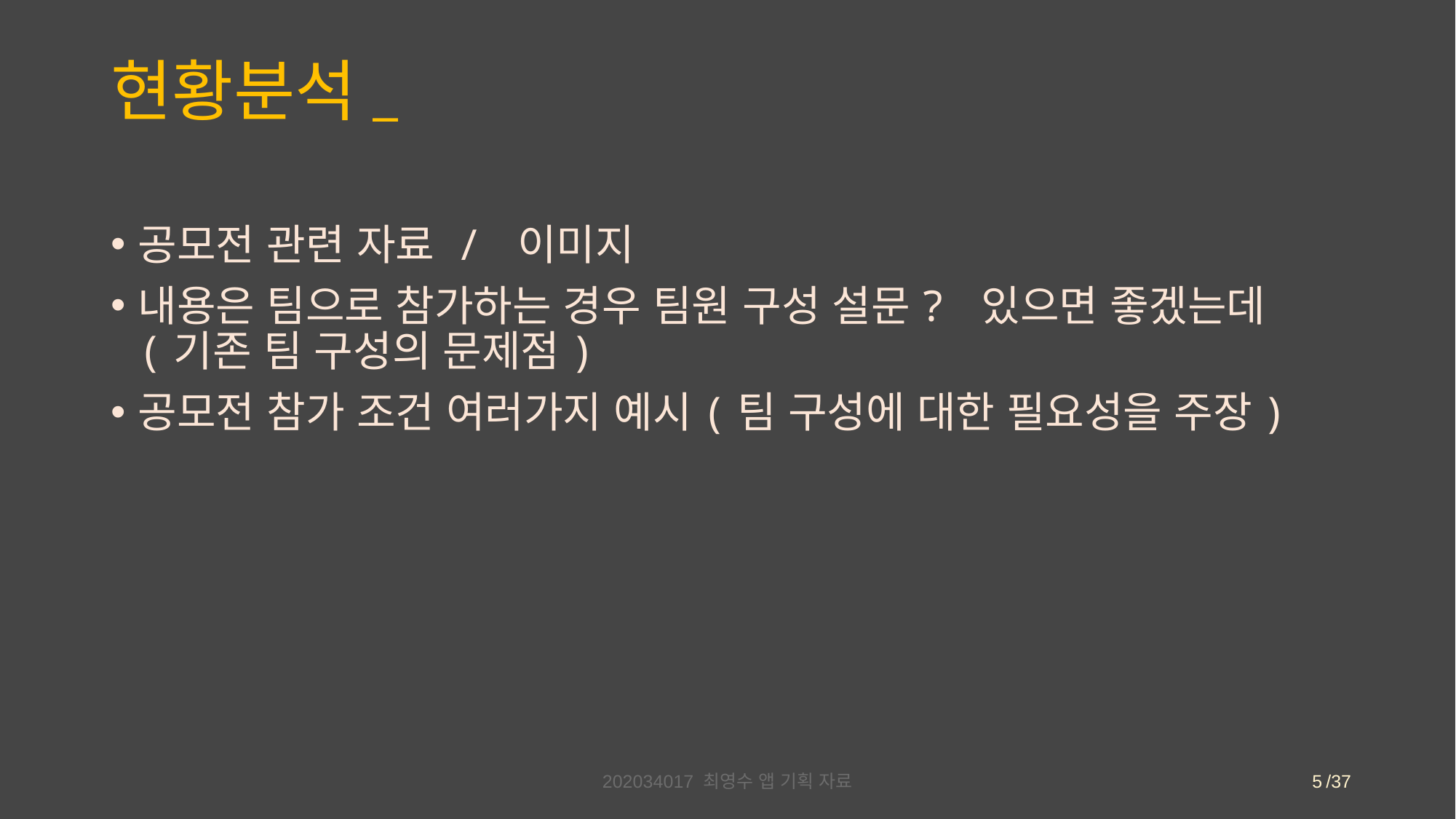

# 현황분석_
공모전 관련 자료 / 이미지
내용은 팀으로 참가하는 경우 팀원 구성 설문? 있으면 좋겠는데(기존 팀 구성의 문제점)
공모전 참가 조건 여러가지 예시(팀 구성에 대한 필요성을 주장)

5
202034017 최영수 앱 기획 자료